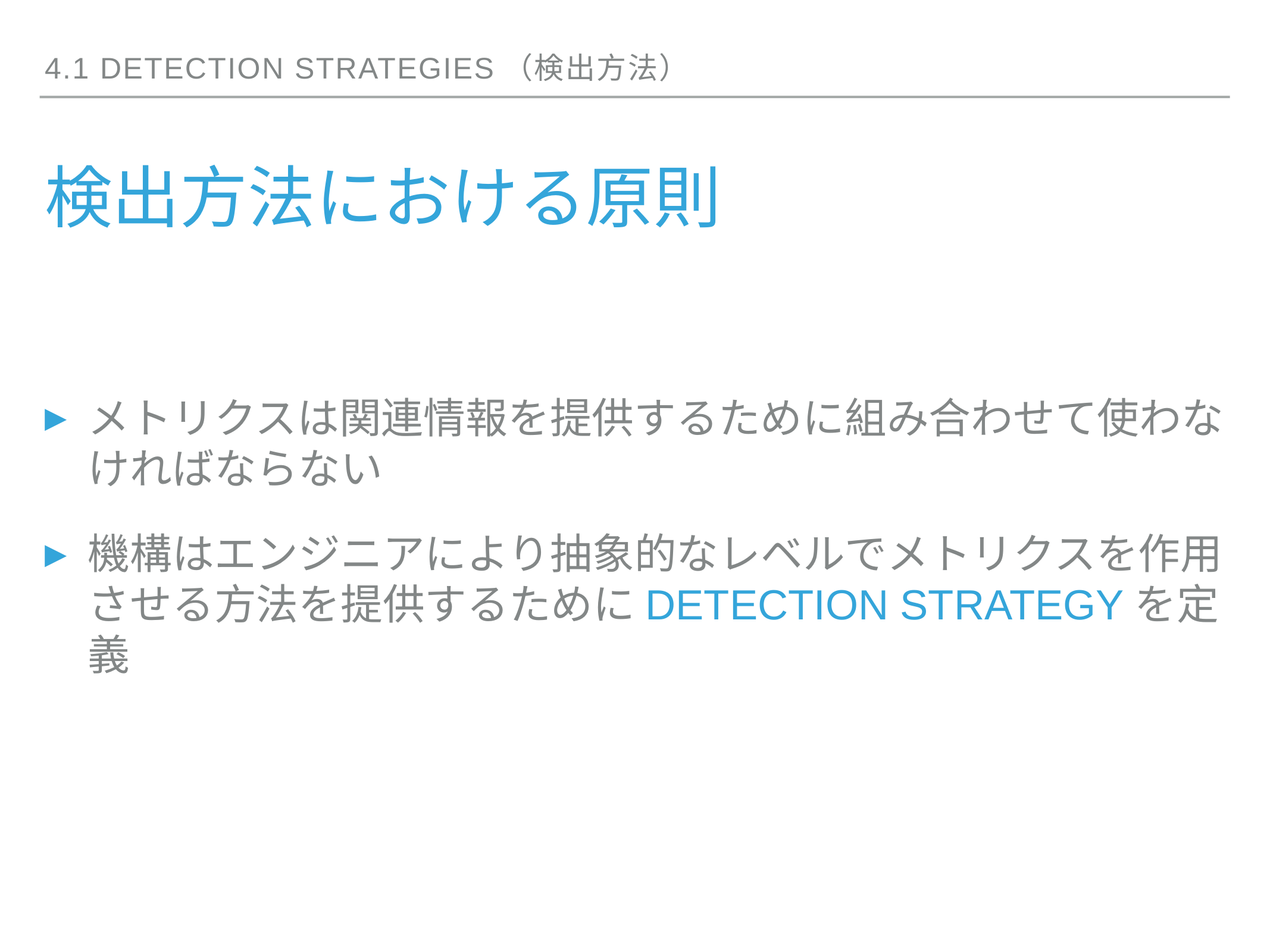

4.1 Detection strategies（検出方法）
# 検出方法における原則
メトリクスは関連情報を提供するために組み合わせて使わなければならない
機構はエンジニアにより抽象的なレベルでメトリクスを作用させる方法を提供するためにDETECTION STRATEGYを定義